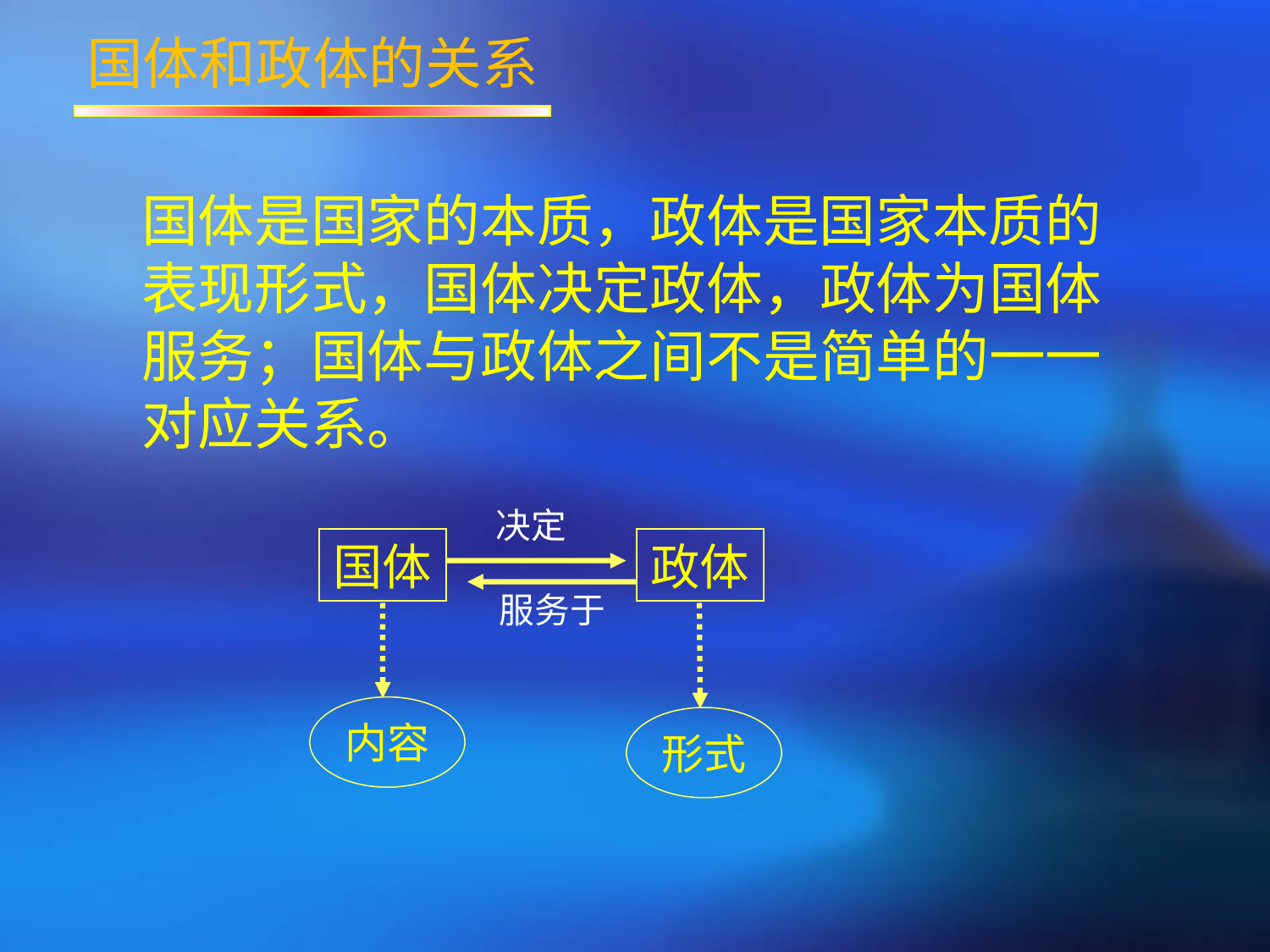

国体和政体的关系

国体是国家的本质，政体是国家本质的表现形式，国体决定政体，政体为国体服务；国体与政体之间不是简单的一一对应关系。
决定
国体
政体

服务于

内容
形式